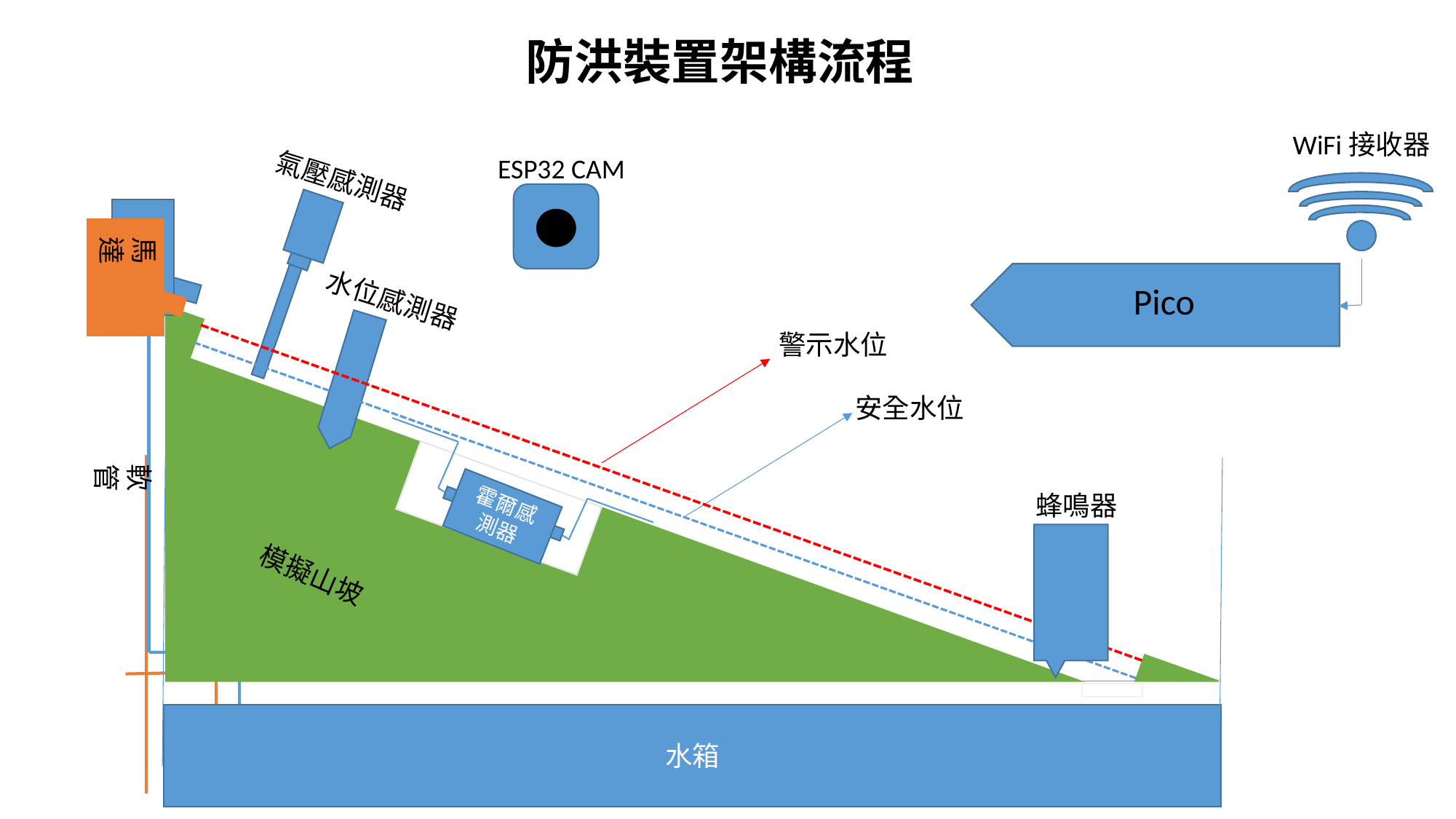

防洪裝置架構流程
WiFi接收器
ESP32 CAM

氣壓感測器

馬達

Pico
水位感測器

警示水位

安全水位
軟管

蜂鳴器
霍爾感測器

模擬山坡

水箱